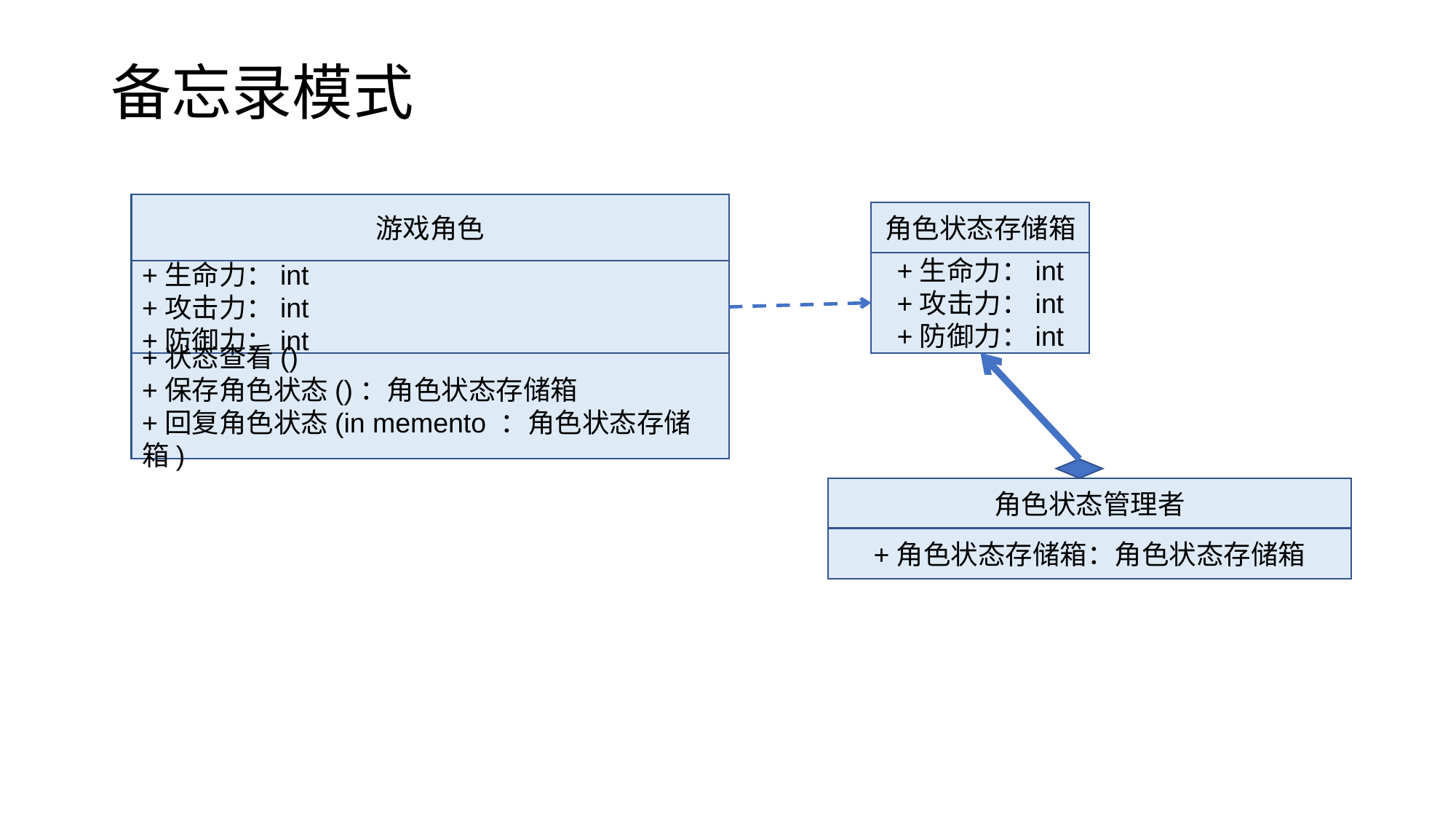

# 备忘录模式
游戏角色
角色状态存储箱
+生命力：int
+攻击力：int
+防御力：int
+生命力：int
+攻击力：int
+防御力：int
+状态查看()
+保存角色状态()：角色状态存储箱
+回复角色状态(in memento ：角色状态存储箱)

角色状态管理者
+角色状态存储箱：角色状态存储箱